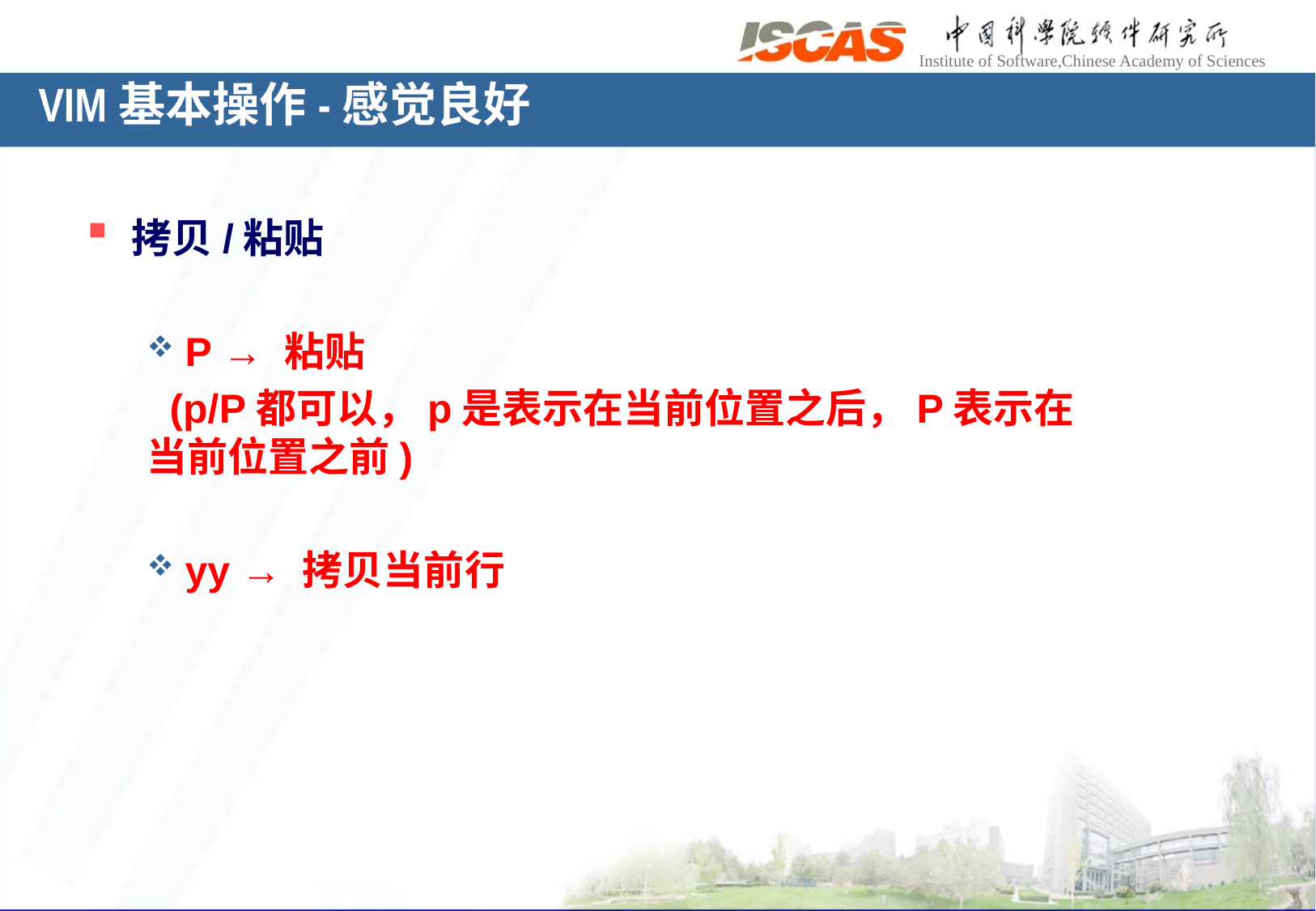

VIM基本操作-感觉良好
拷贝/粘贴

P → 粘贴
  (p/P都可以，p是表示在当前位置之后，P表示在当前位置之前)

yy → 拷贝当前行